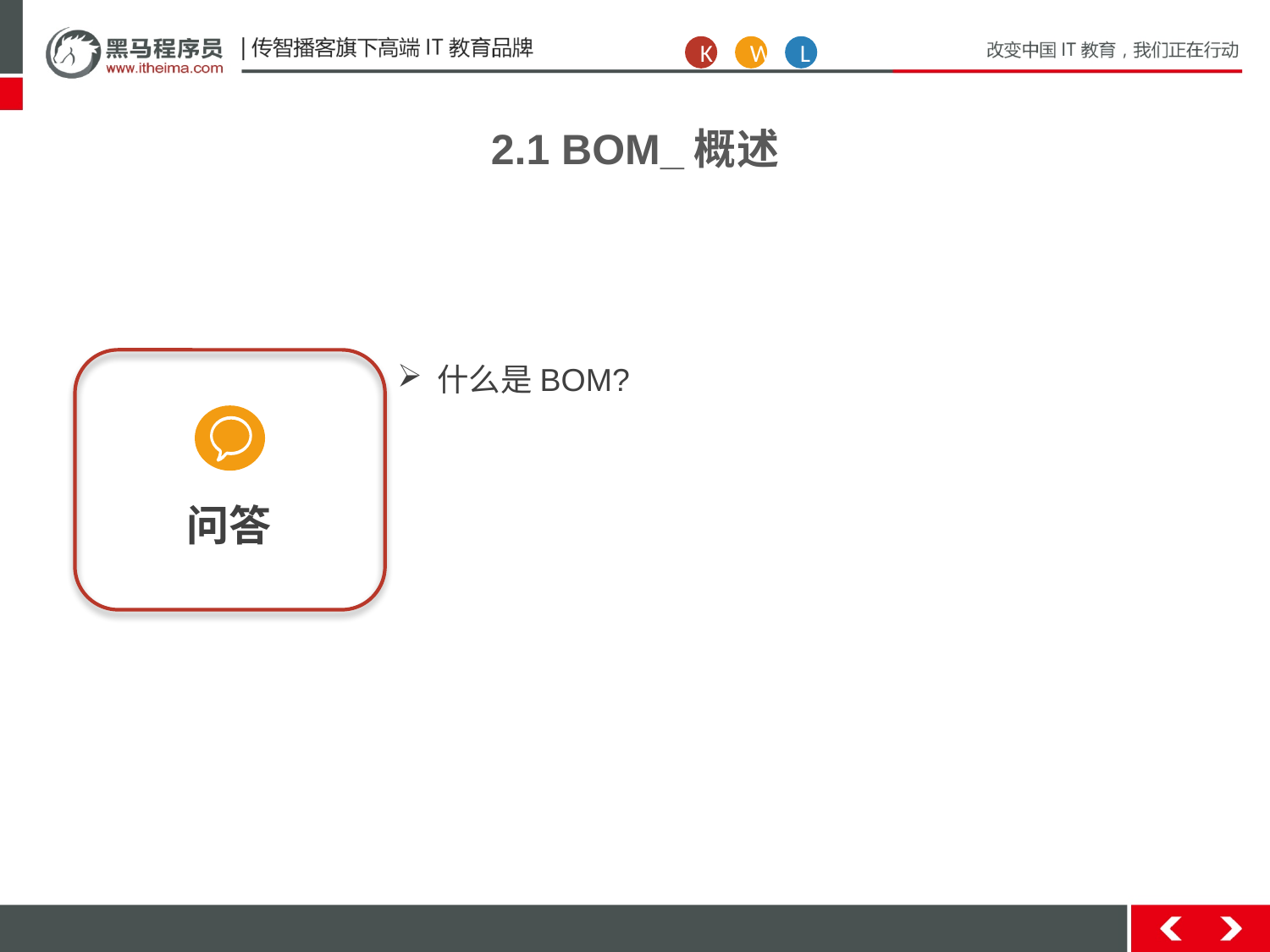

K
W
L
2.1 BOM_概述

问答
什么是BOM?